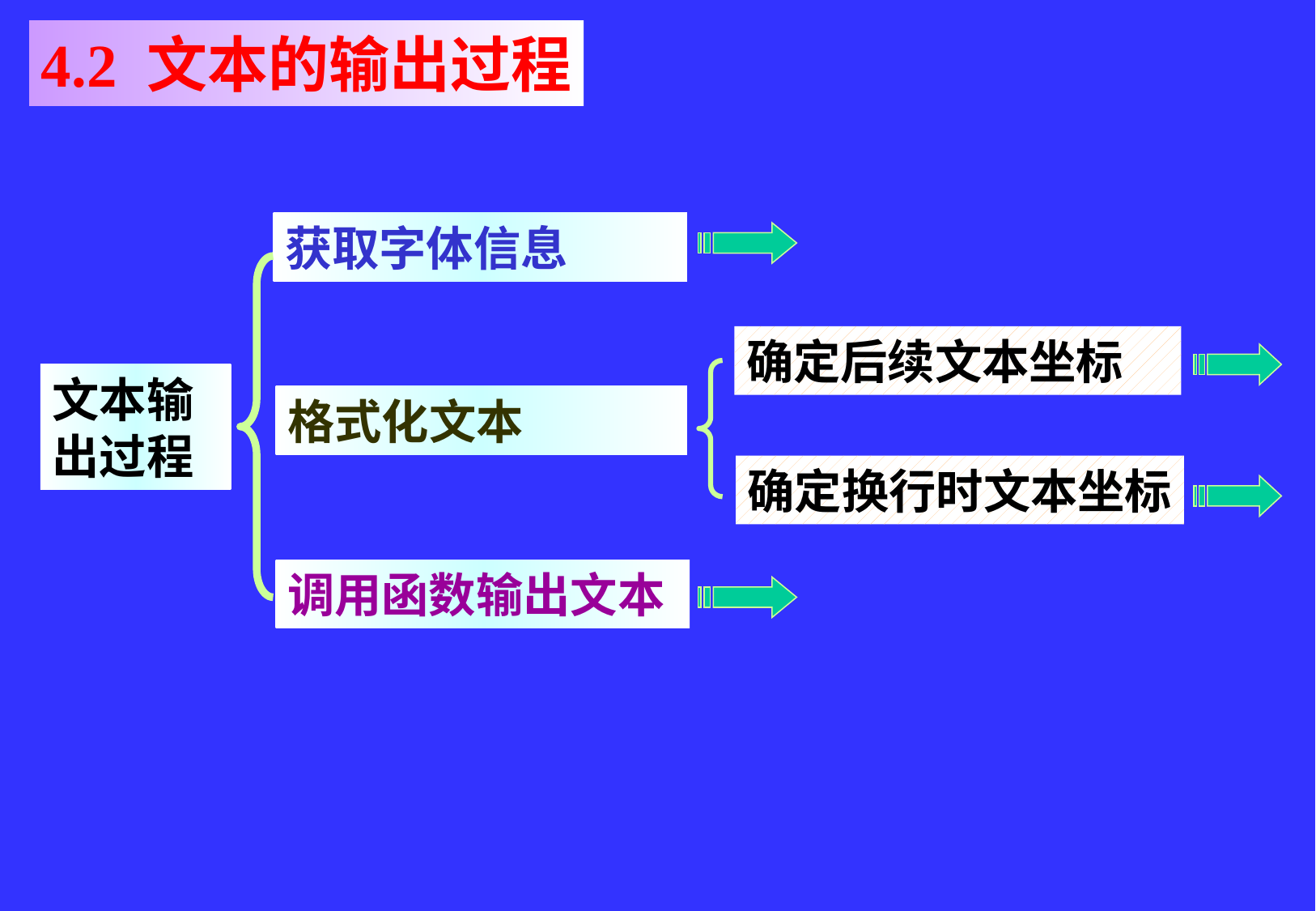

4.2 文本的输出过程
获取字体信息

确定后续文本坐标

文本输出过程
格式化文本
确定换行时文本坐标

调用函数输出文本

6